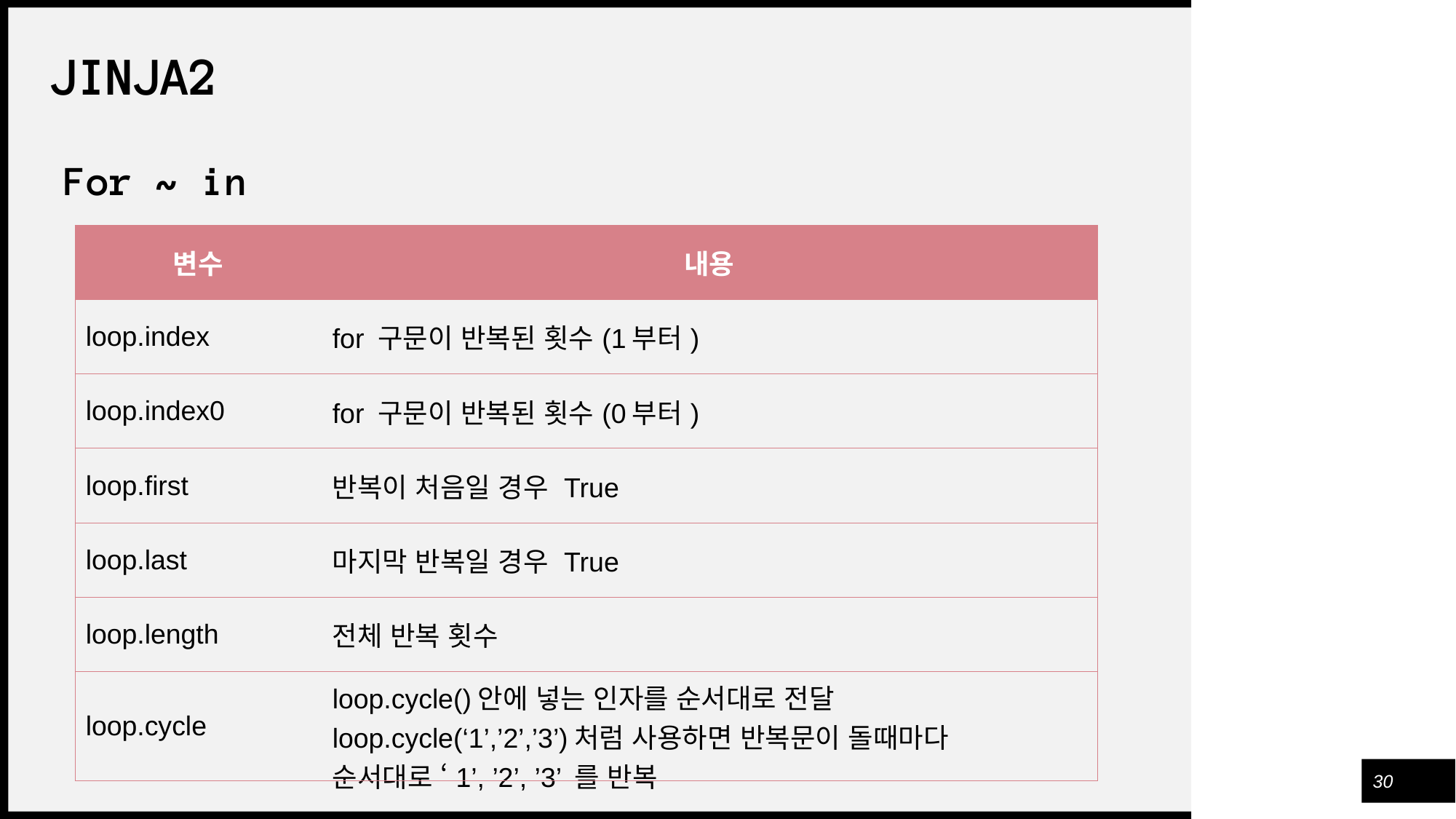

# Jinja2
For ~ in
| 변수 | 내용 |
| --- | --- |
| loop.index | for 구문이 반복된 횟수(1부터) |
| loop.index0 | for 구문이 반복된 횟수(0부터) |
| loop.first | 반복이 처음일 경우 True |
| loop.last | 마지막 반복일 경우 True |
| loop.length | 전체 반복 횟수 |
| loop.cycle | loop.cycle()안에 넣는 인자를 순서대로 전달 loop.cycle(‘1’,’2’,’3’)처럼 사용하면 반복문이 돌때마다 순서대로 ‘1’, ’2’, ’3’ 를 반복 |
30